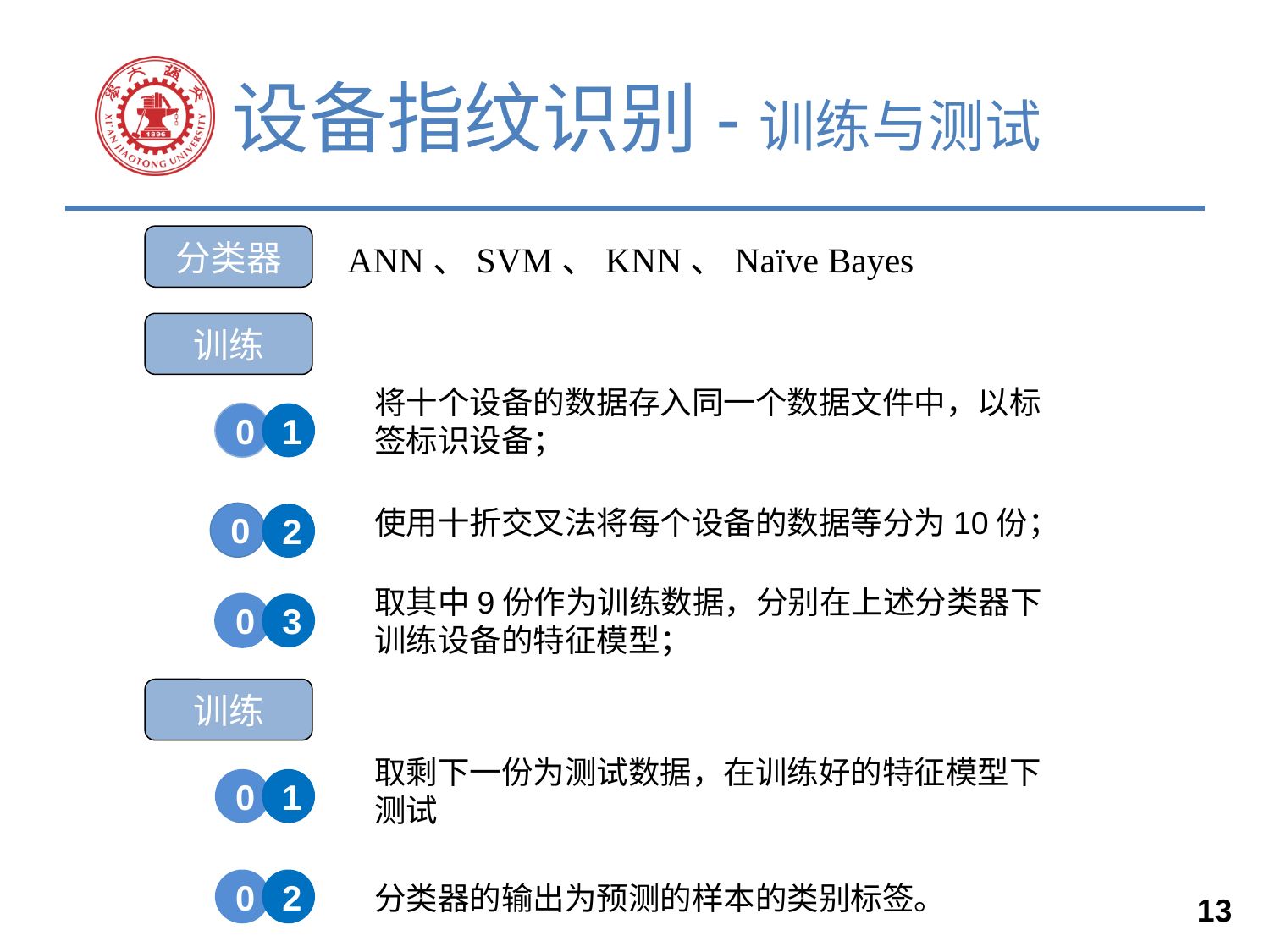

# 设备指纹识别-训练与测试
分类器
ANN、SVM、KNN、Naïve Bayes
训练
将十个设备的数据存入同一个数据文件中，以标签标识设备；
0
1
使用十折交叉法将每个设备的数据等分为10份；
0
2
取其中9份作为训练数据，分别在上述分类器下训练设备的特征模型；
0
3
训练
取剩下一份为测试数据，在训练好的特征模型下测试
0
1
0
2
分类器的输出为预测的样本的类别标签。
13